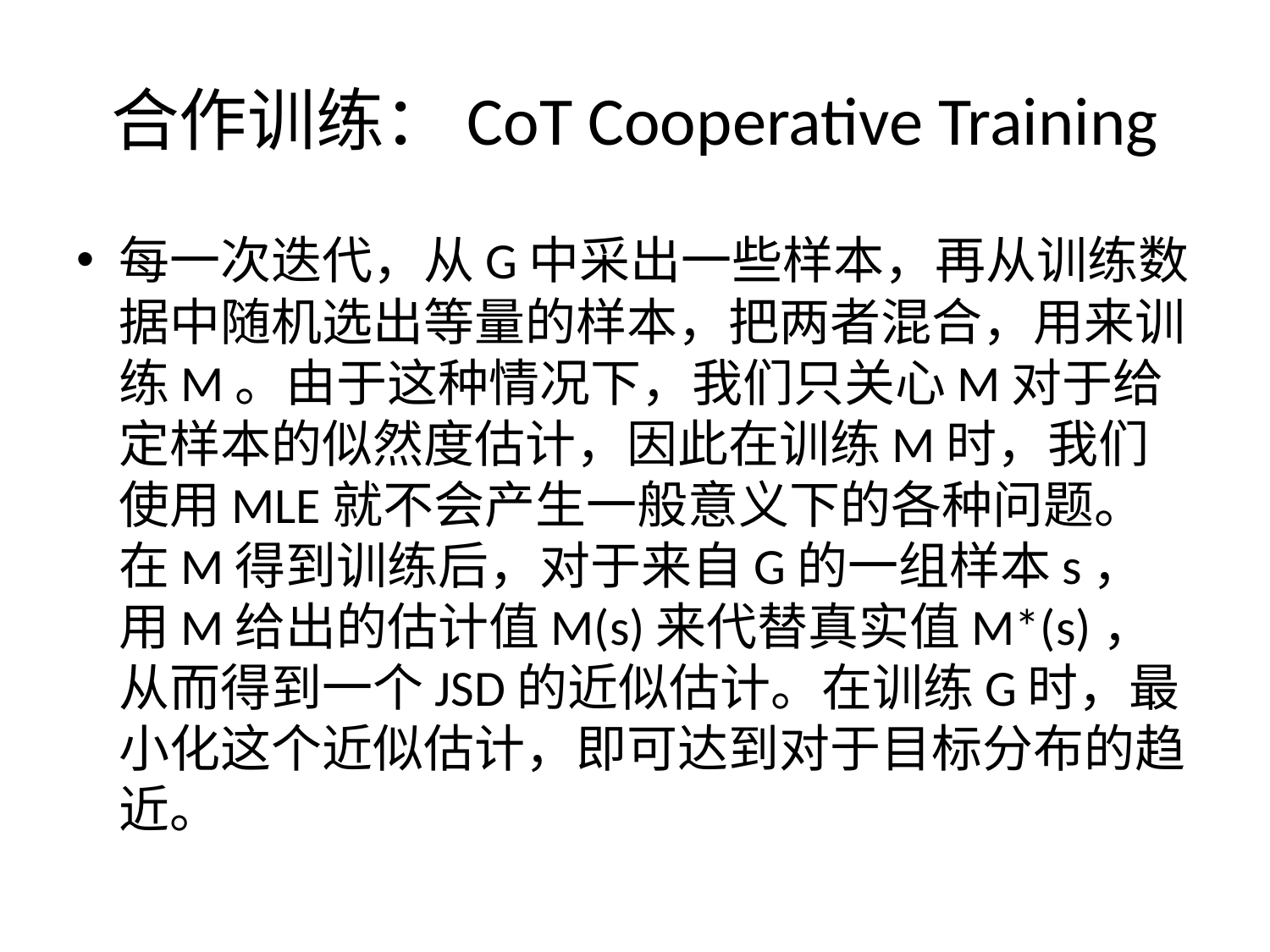

# 合作训练：CoT Cooperative Training
每一次迭代，从G中采出一些样本，再从训练数据中随机选出等量的样本，把两者混合，用来训练M。由于这种情况下，我们只关心M对于给定样本的似然度估计，因此在训练M时，我们使用MLE就不会产生一般意义下的各种问题。在M得到训练后，对于来自G的一组样本s，用M给出的估计值M(s)来代替真实值M*(s)，从而得到一个JSD的近似估计。在训练G时，最小化这个近似估计，即可达到对于目标分布的趋近。